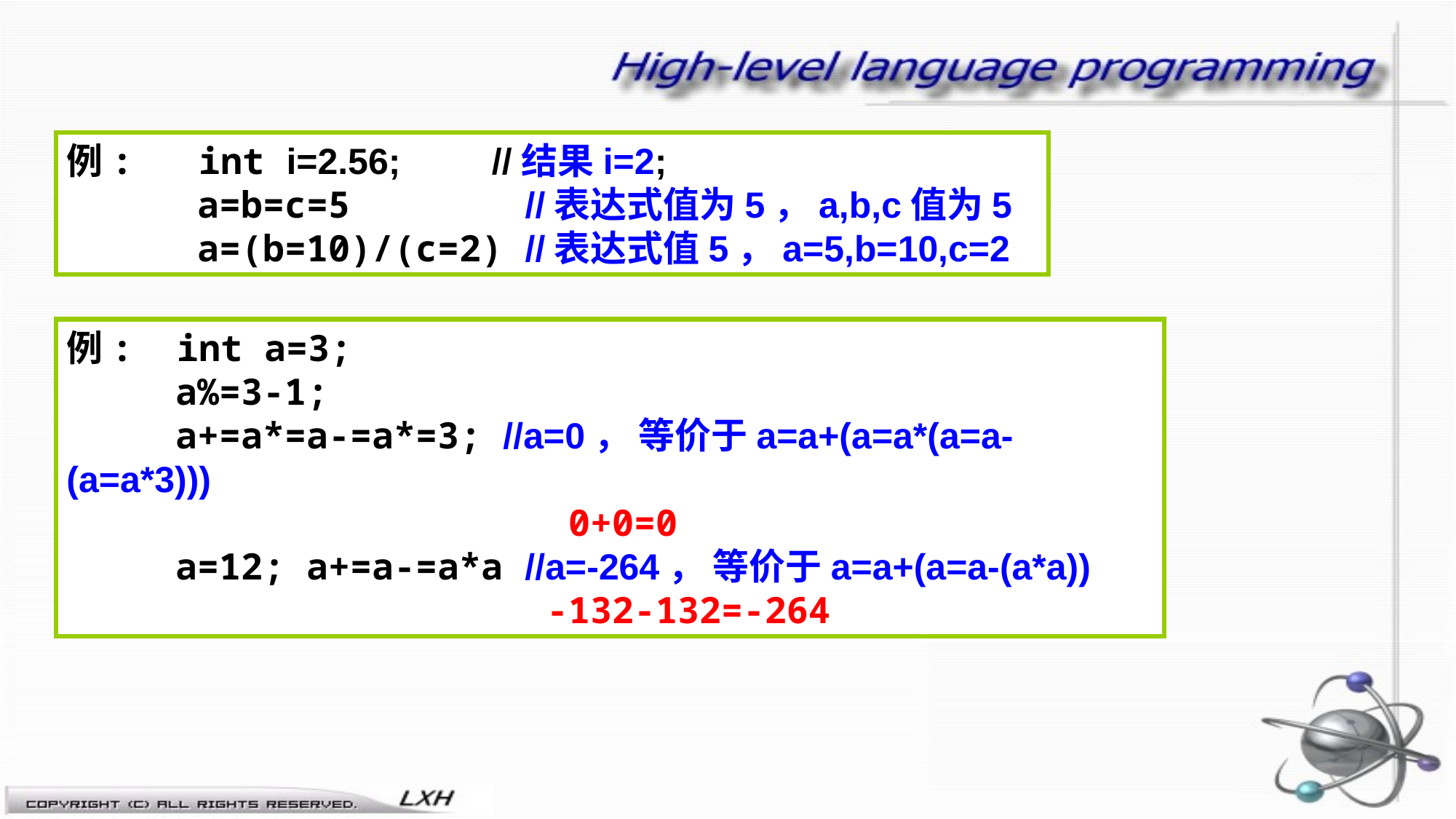

例:   int i=2.56;         //结果i=2;
      a=b=c=5        //表达式值为5，a,b,c值为5
      a=(b=10)/(c=2) //表达式值5，a=5,b=10,c=2
例:  int a=3;
     a%=3-1;
     a+=a*=a-=a*=3; //a=0， 等价于a=a+(a=a*(a=a-(a=a*3)))
                       0+0=0
     a=12; a+=a-=a*a //a=-264， 等价于a=a+(a=a-(a*a))
                      -132-132=-264